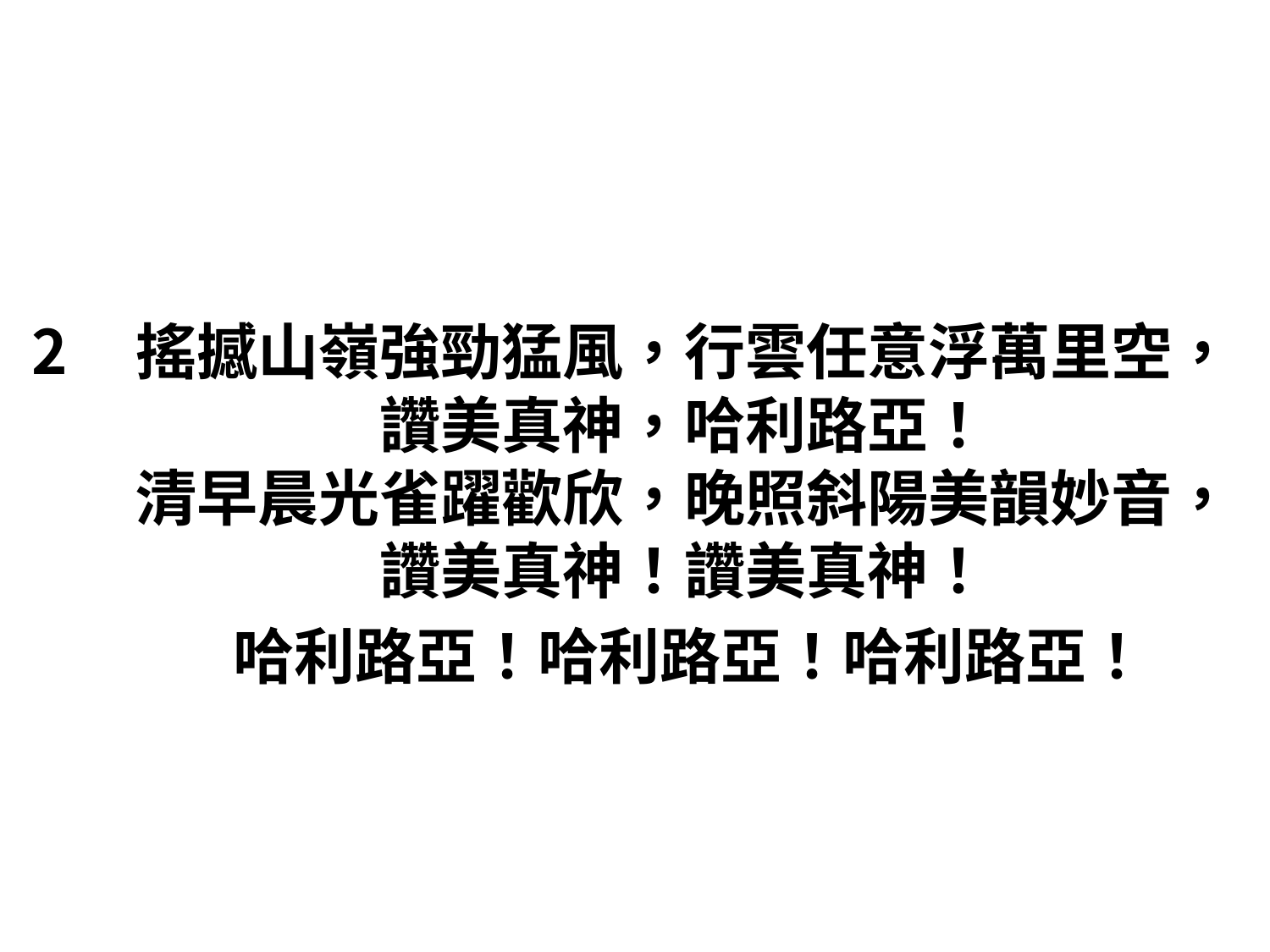

#
搖撼山嶺強勁猛風，行雲任意浮萬里空，
讚美真神，哈利路亞！
清早晨光雀躍歡欣，晚照斜陽美韻妙音，
讚美真神！讚美真神！
       哈利路亞！哈利路亞！哈利路亞！